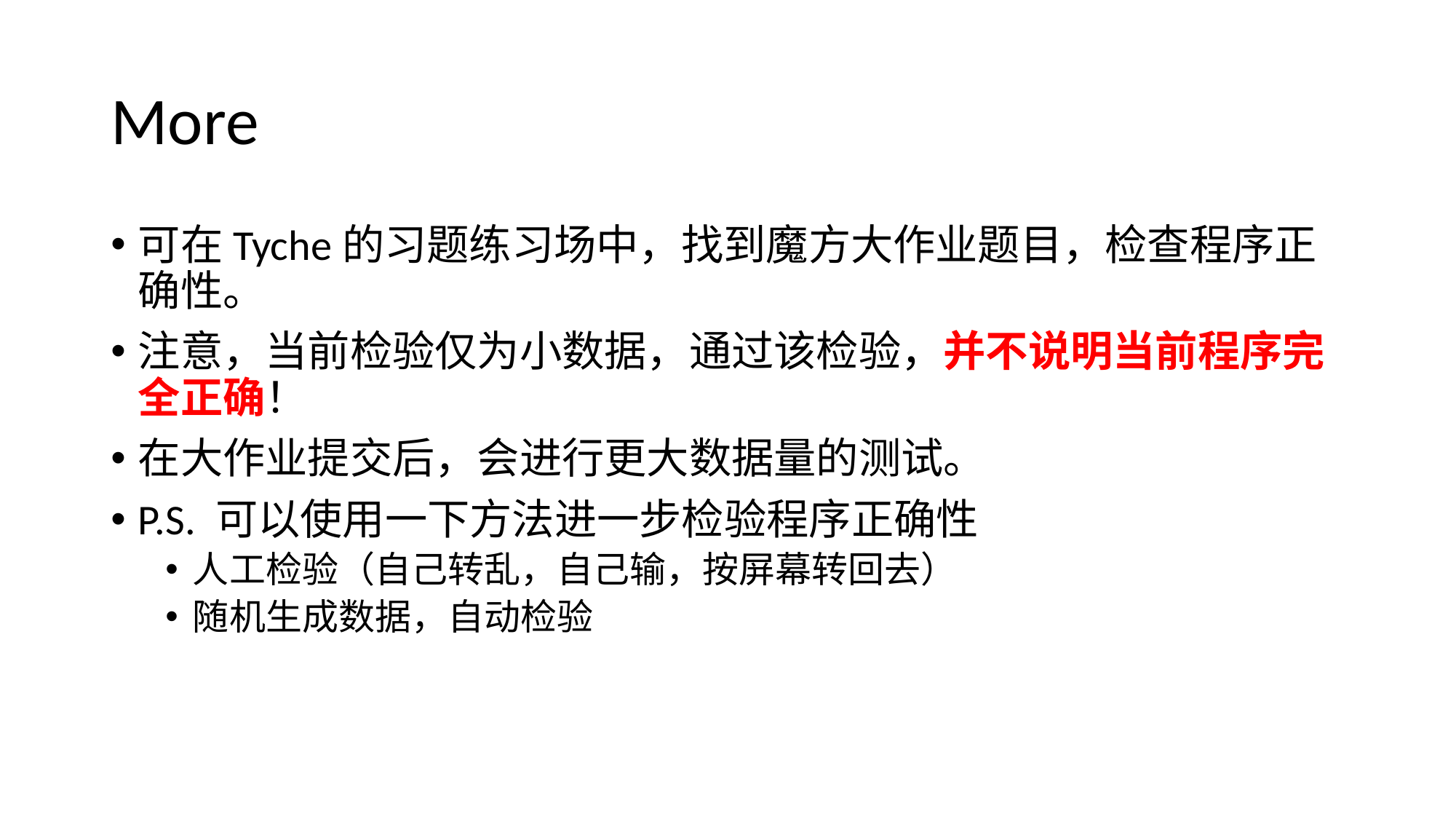

# More
可在Tyche的习题练习场中，找到魔方大作业题目，检查程序正确性。
注意，当前检验仅为小数据，通过该检验，并不说明当前程序完全正确！
在大作业提交后，会进行更大数据量的测试。
P.S. 可以使用一下方法进一步检验程序正确性
人工检验（自己转乱，自己输，按屏幕转回去）
随机生成数据，自动检验